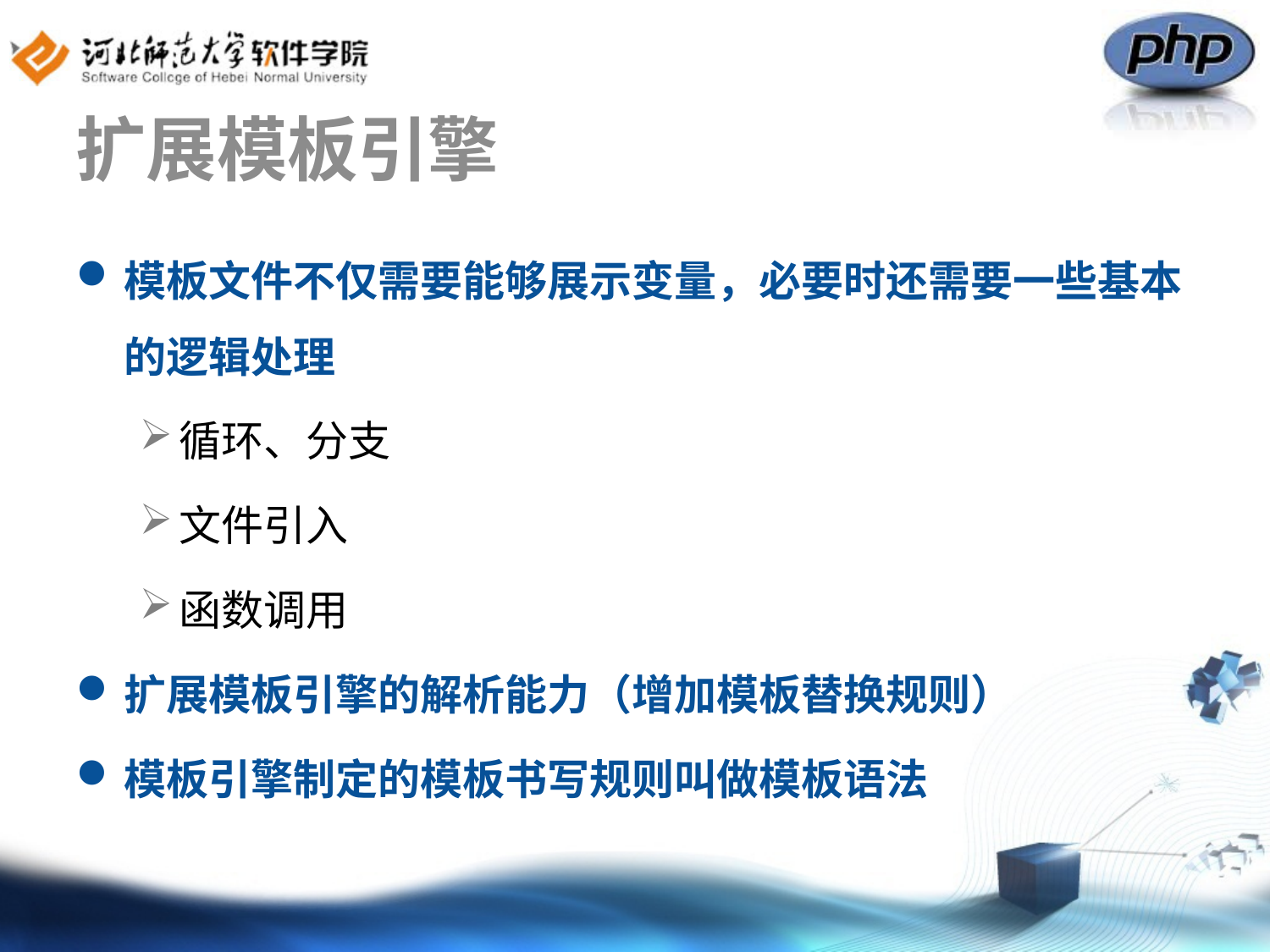

# 扩展模板引擎
模板文件不仅需要能够展示变量，必要时还需要一些基本的逻辑处理
循环、分支
文件引入
函数调用
扩展模板引擎的解析能力（增加模板替换规则）
模板引擎制定的模板书写规则叫做模板语法